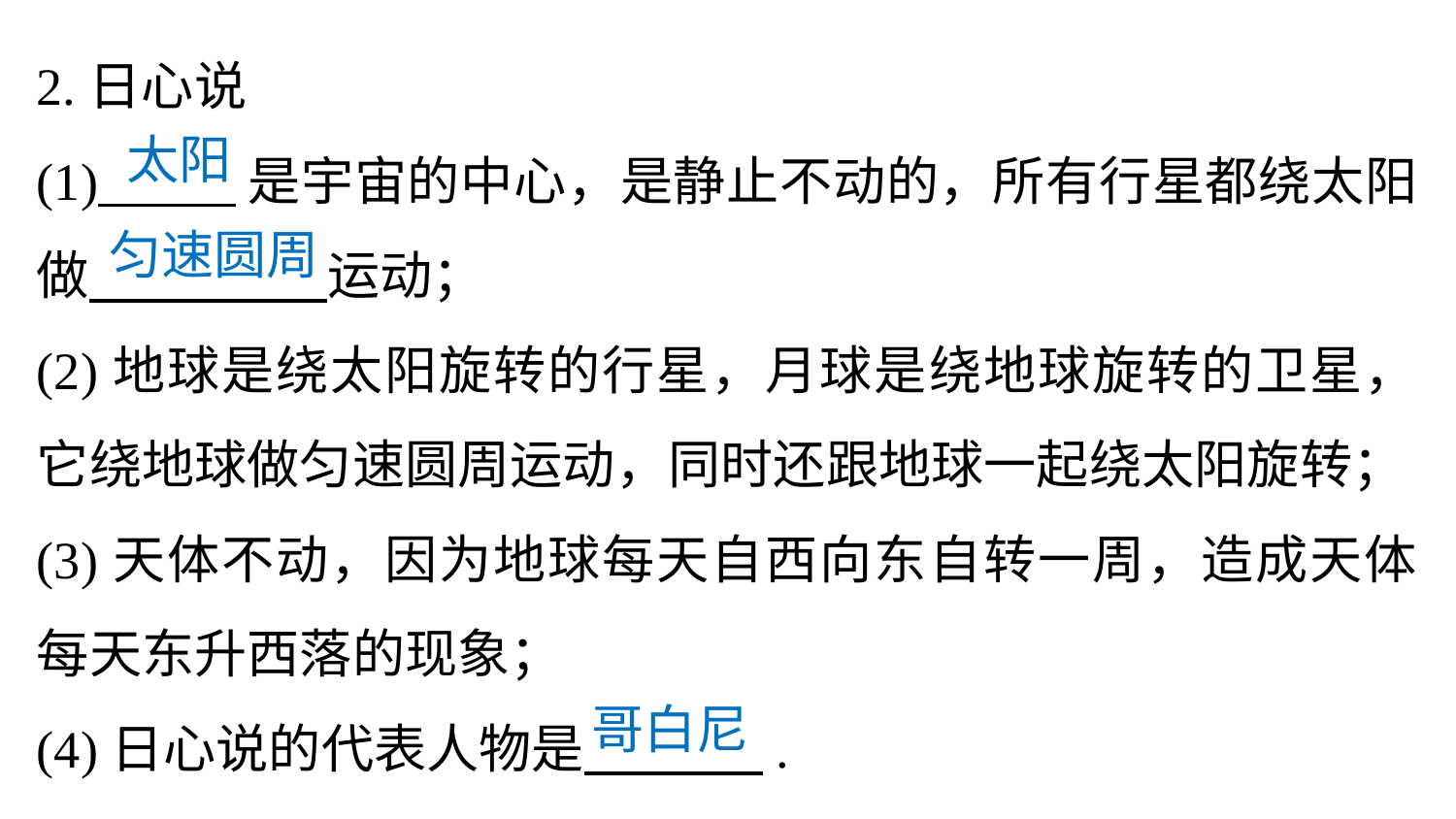

2.日心说
(1)          是宇宙的中心，是静止不动的，所有行星都绕太阳做                    运动；
(2)地球是绕太阳旋转的行星，月球是绕地球旋转的卫星，它绕地球做匀速圆周运动，同时还跟地球一起绕太阳旋转；
(3)天体不动，因为地球每天自西向东自转一周，造成天体每天东升西落的现象；
(4)日心说的代表人物是               .
太阳
匀速圆周
哥白尼